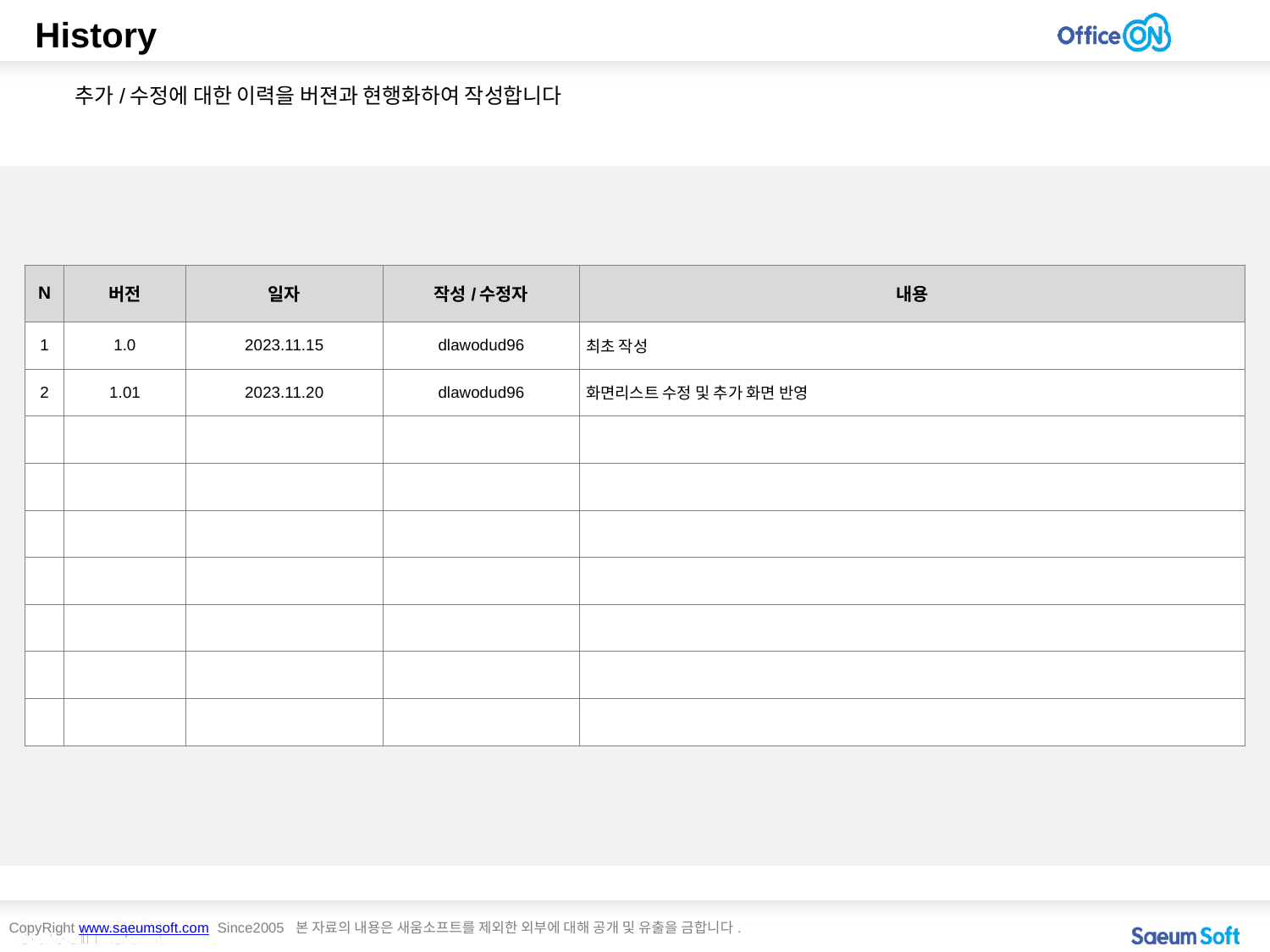

History
2
추가/수정에 대한 이력을 버젼과 현행화하여 작성합니다
| N | 버전 | 일자 | 작성/수정자 | 내용 |
| --- | --- | --- | --- | --- |
| 1 | 1.0 | 2023.11.15 | dlawodud96 | 최초 작성 |
| 2 | 1.01 | 2023.11.20 | dlawodud96 | 화면리스트 수정 및 추가 화면 반영 |
|  |  |  |  |  |
|  |  |  |  |  |
|  |  |  |  |  |
|  |  |  |  |  |
|  |  |  |  |  |
|  |  |  |  |  |
|  |  |  |  |  |